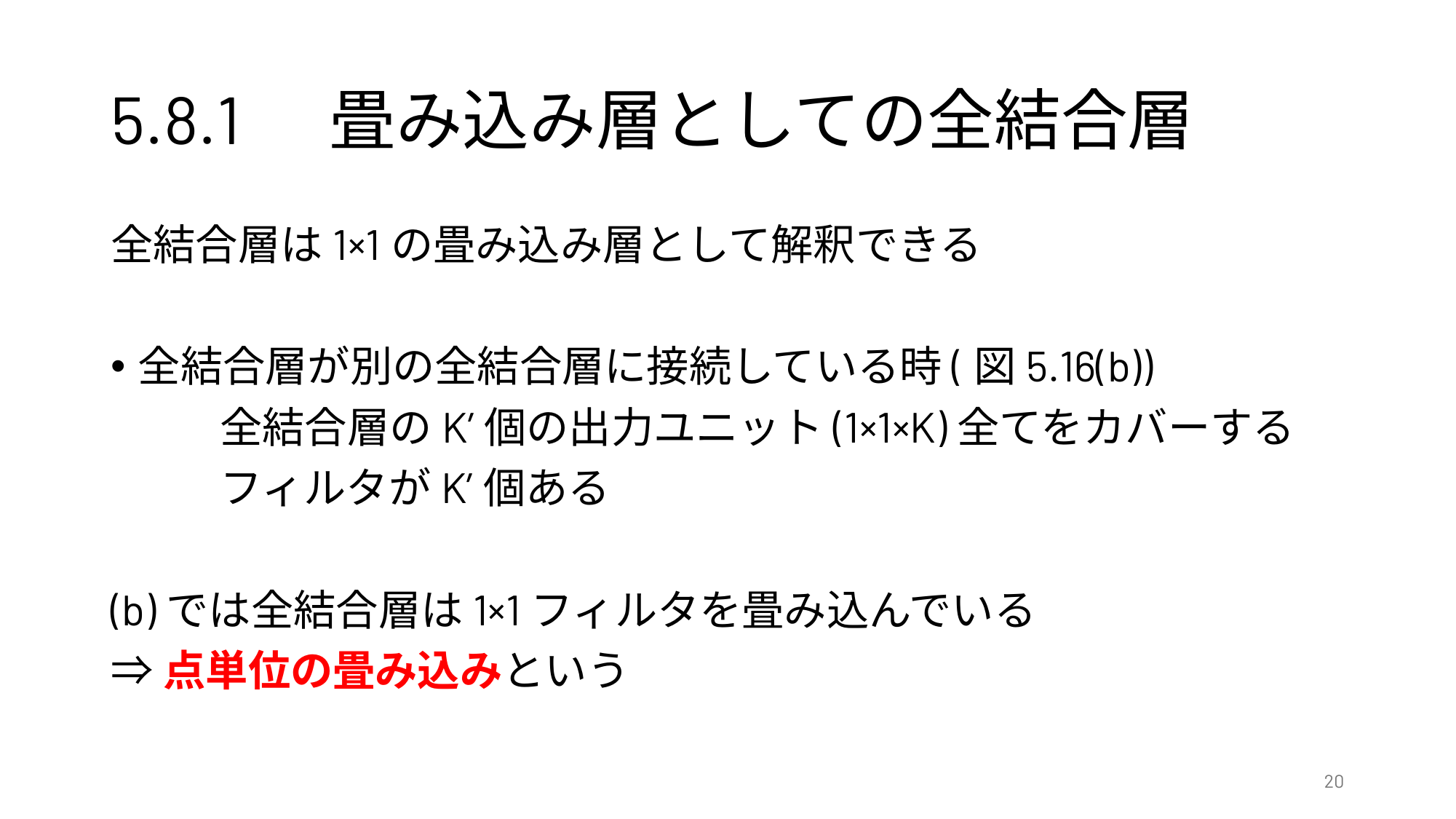

# 5.8.1	畳み込み層としての全結合層
全結合層は1×1の畳み込み層として解釈できる

全結合層が別の全結合層に接続している時(図5.16(b))
	全結合層のK’個の出力ユニット(1×1×K)全てをカバーする
	フィルタがK’個ある

(b)では全結合層は1×1フィルタを畳み込んでいる
⇒点単位の畳み込みという

20